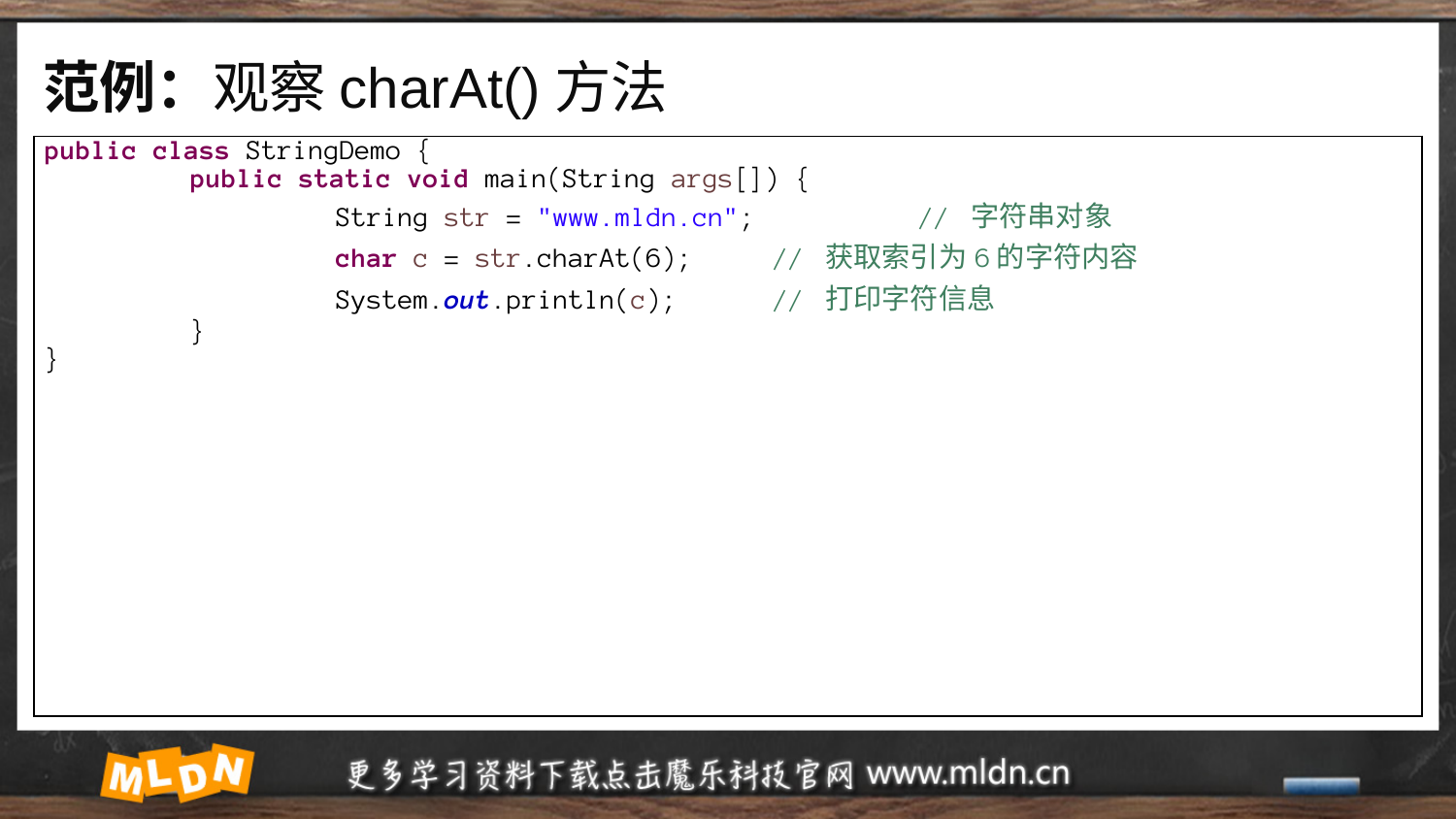

# 范例：观察charAt()方法
| public class StringDemo { public static void main(String args[]) { String str = "www.mldn.cn"; // 字符串对象 char c = str.charAt(6); // 获取索引为6的字符内容 System.out.println(c); // 打印字符信息 } } |
| --- |